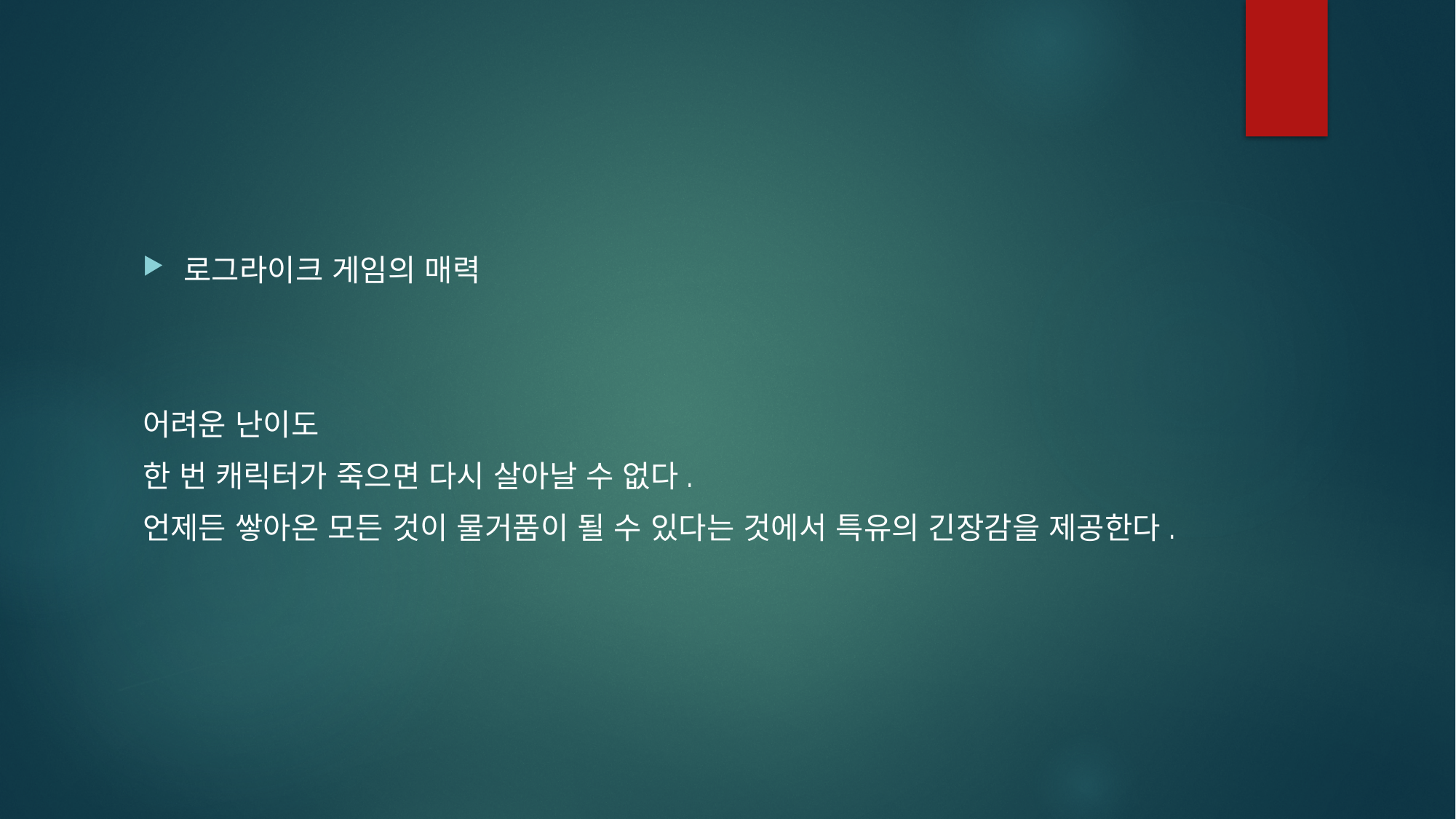

로그라이크 게임의 매력

어려운 난이도
한 번 캐릭터가 죽으면 다시 살아날 수 없다.
언제든 쌓아온 모든 것이 물거품이 될 수 있다는 것에서 특유의 긴장감을 제공한다.